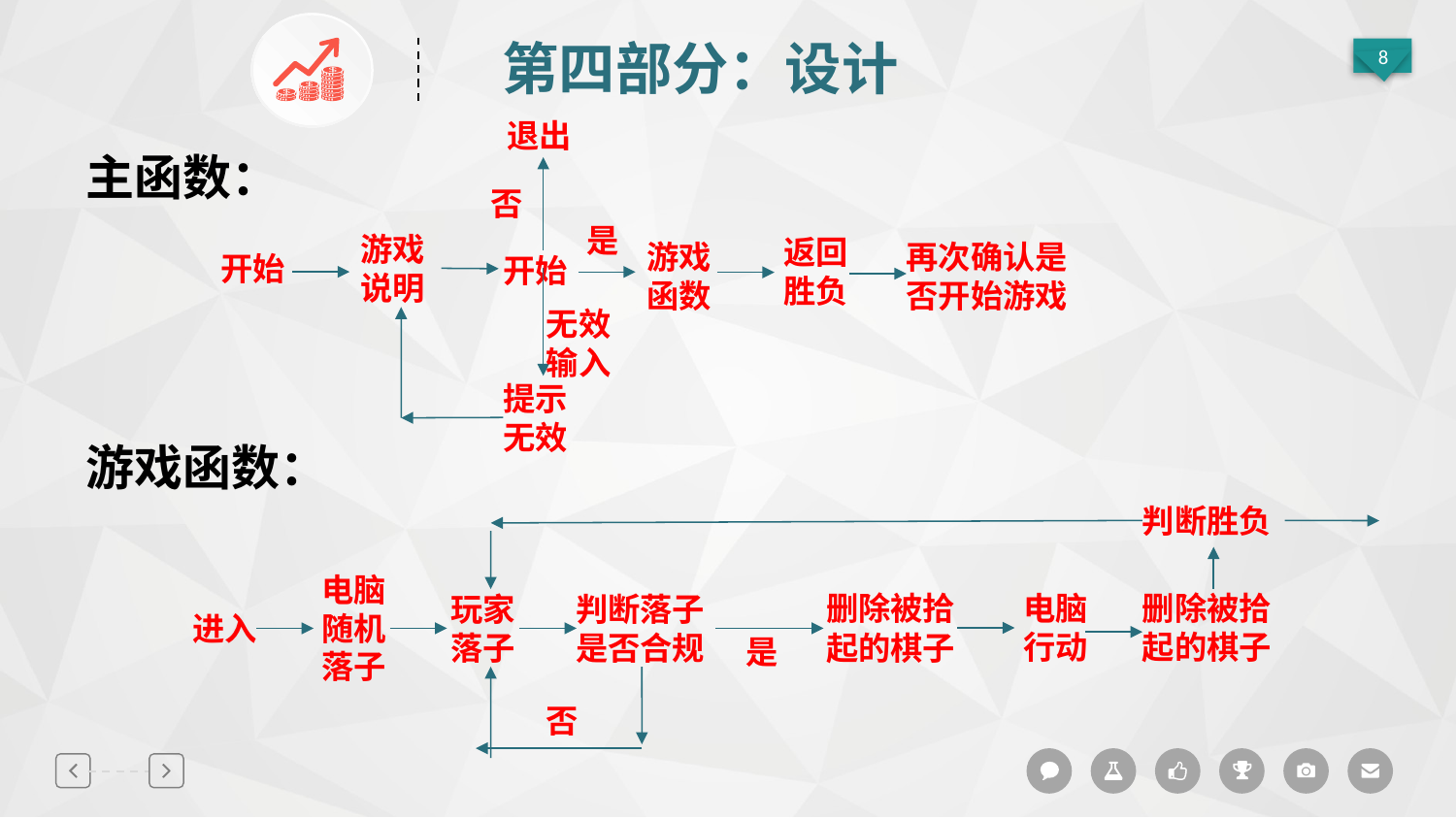

第四部分：设计
退出
否
是
游戏说明
返回胜负
再次确认是否开始游戏
游戏函数
开始
开始
无效输入

提示无效
主函数：
游戏函数：
判断胜负
电脑随机落子
删除被拾起的棋子
电脑行动
删除被拾起的棋子
玩家落子
判断落子是否合规
进入
是
否